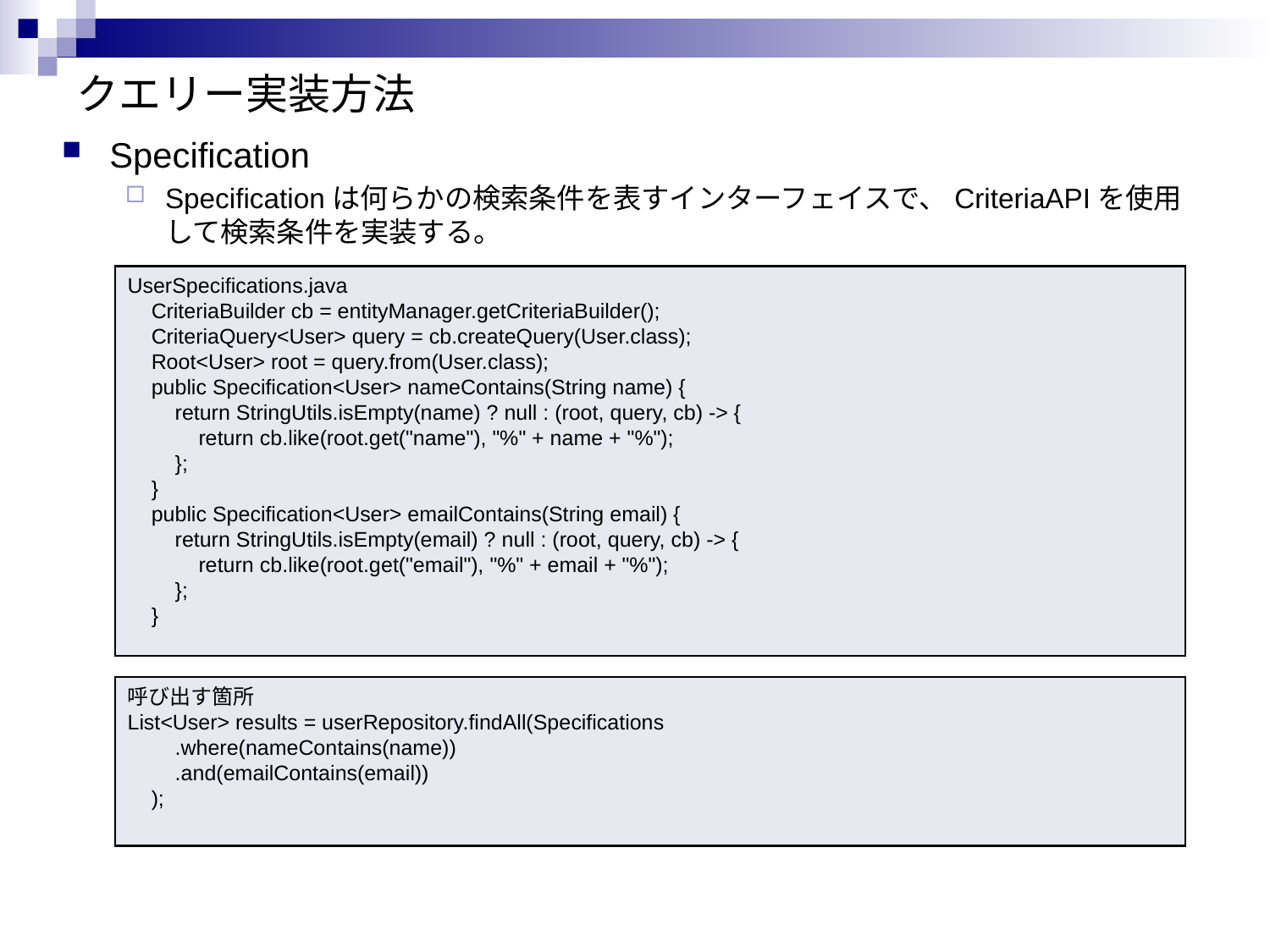

# クエリー実装方法
Specification
Specificationは何らかの検索条件を表すインターフェイスで、CriteriaAPIを使用して検索条件を実装する。

UserSpecifications.java
    CriteriaBuilder cb = entityManager.getCriteriaBuilder();
    CriteriaQuery<User> query = cb.createQuery(User.class);
    Root<User> root = query.from(User.class);
    public Specification<User> nameContains(String name) {
        return StringUtils.isEmpty(name) ? null : (root, query, cb) -> {
            return cb.like(root.get("name"), "%" + name + "%");
        };
    }
    public Specification<User> emailContains(String email) {
        return StringUtils.isEmpty(email) ? null : (root, query, cb) -> {
            return cb.like(root.get("email"), "%" + email + "%");
        };
    }
呼び出す箇所
List<User> results = userRepository.findAll(Specifications
        .where(nameContains(name))
        .and(emailContains(email))
    );